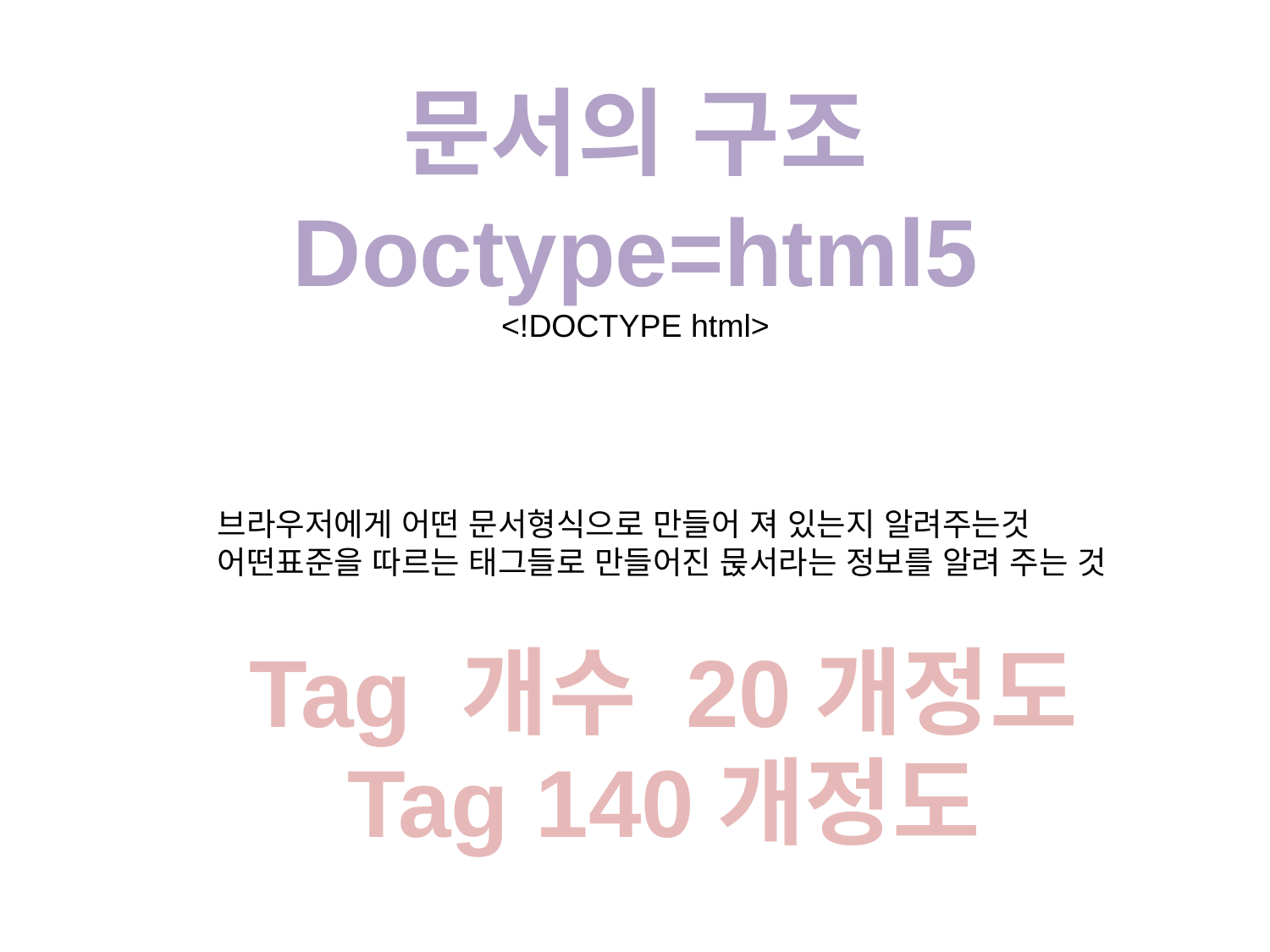

문서의 구조
Doctype=html5
<!DOCTYPE html>

브라우저에게 어떤 문서형식으로 만들어 져 있는지 알려주는것
어떤표준을 따르는 태그들로 만들어진 묹서라는 정보를 알려 주는 것
Tag 개수 20개정도
Tag 140개정도